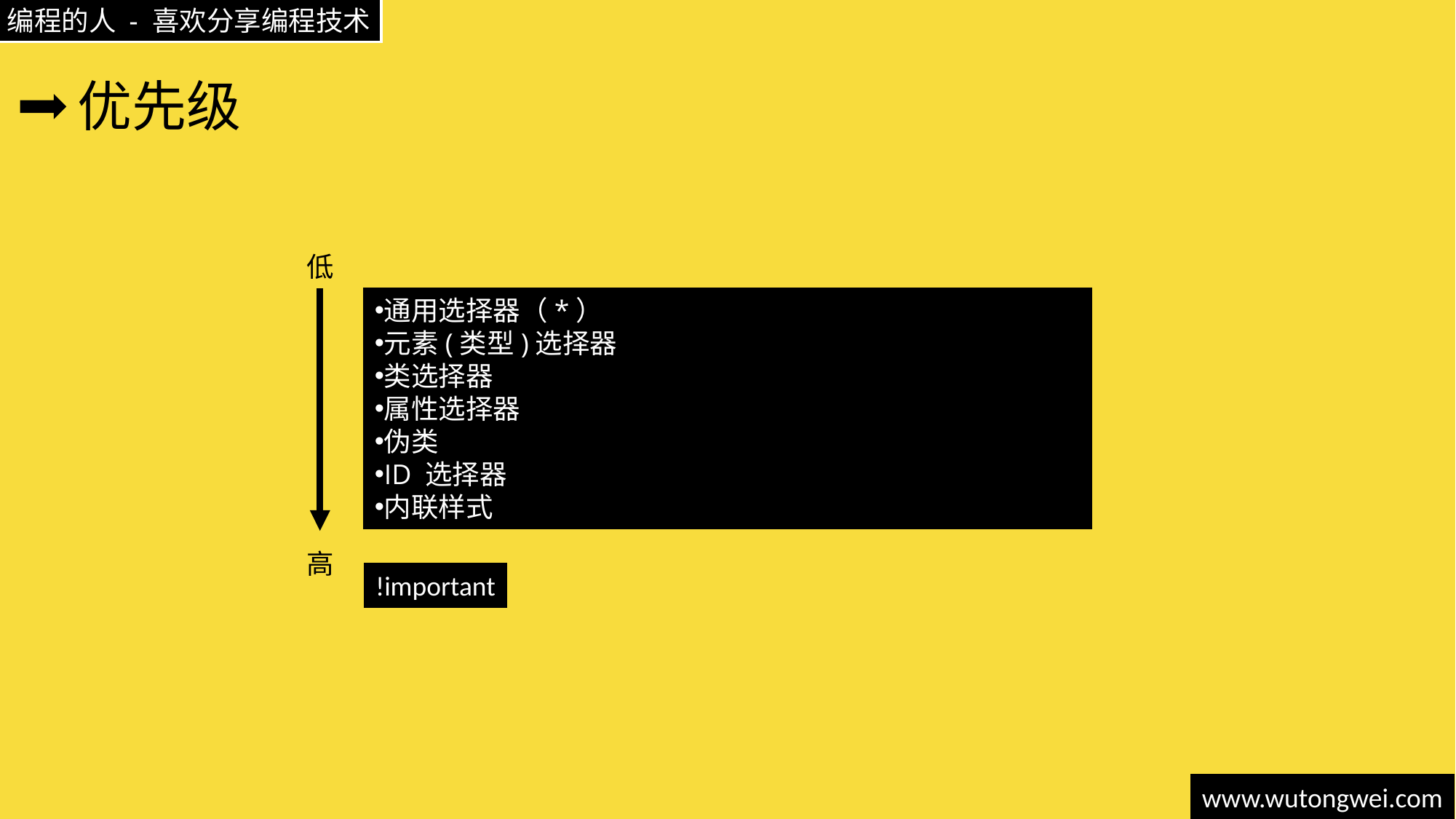

# 优先级
低
通用选择器（*）
元素(类型)选择器
类选择器
属性选择器
伪类
ID 选择器
内联样式
高
!important